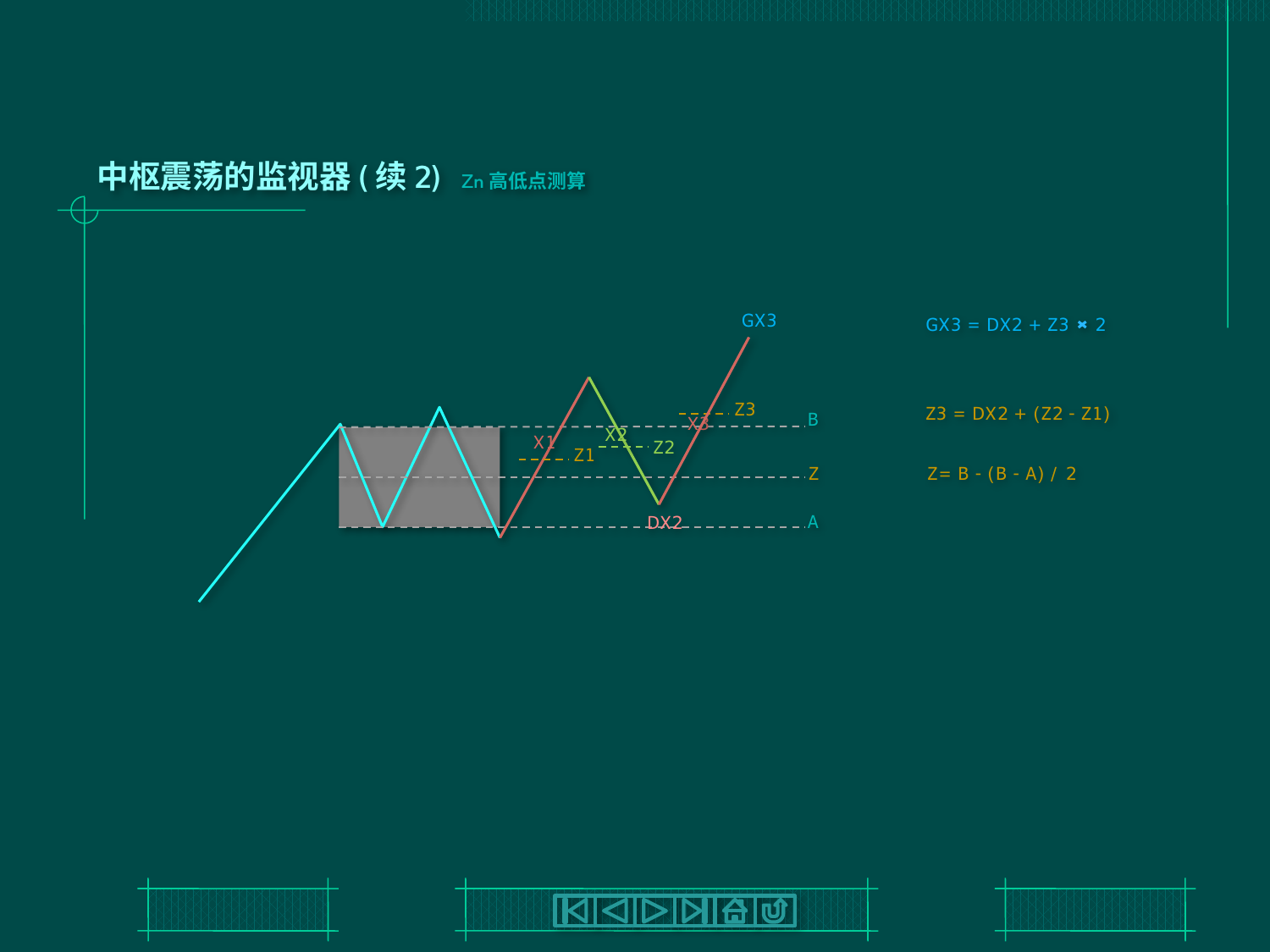

# 中枢震荡的监视器(续2)  Zn高低点测算
GX3
GX3 = DX2 + Z3     2

Z3
Z3 = DX2 + (Z2 - Z1)
B
X3

X2
X1

Z2
Z1
Z
Z= B - (B - A) / 2
A
DX2